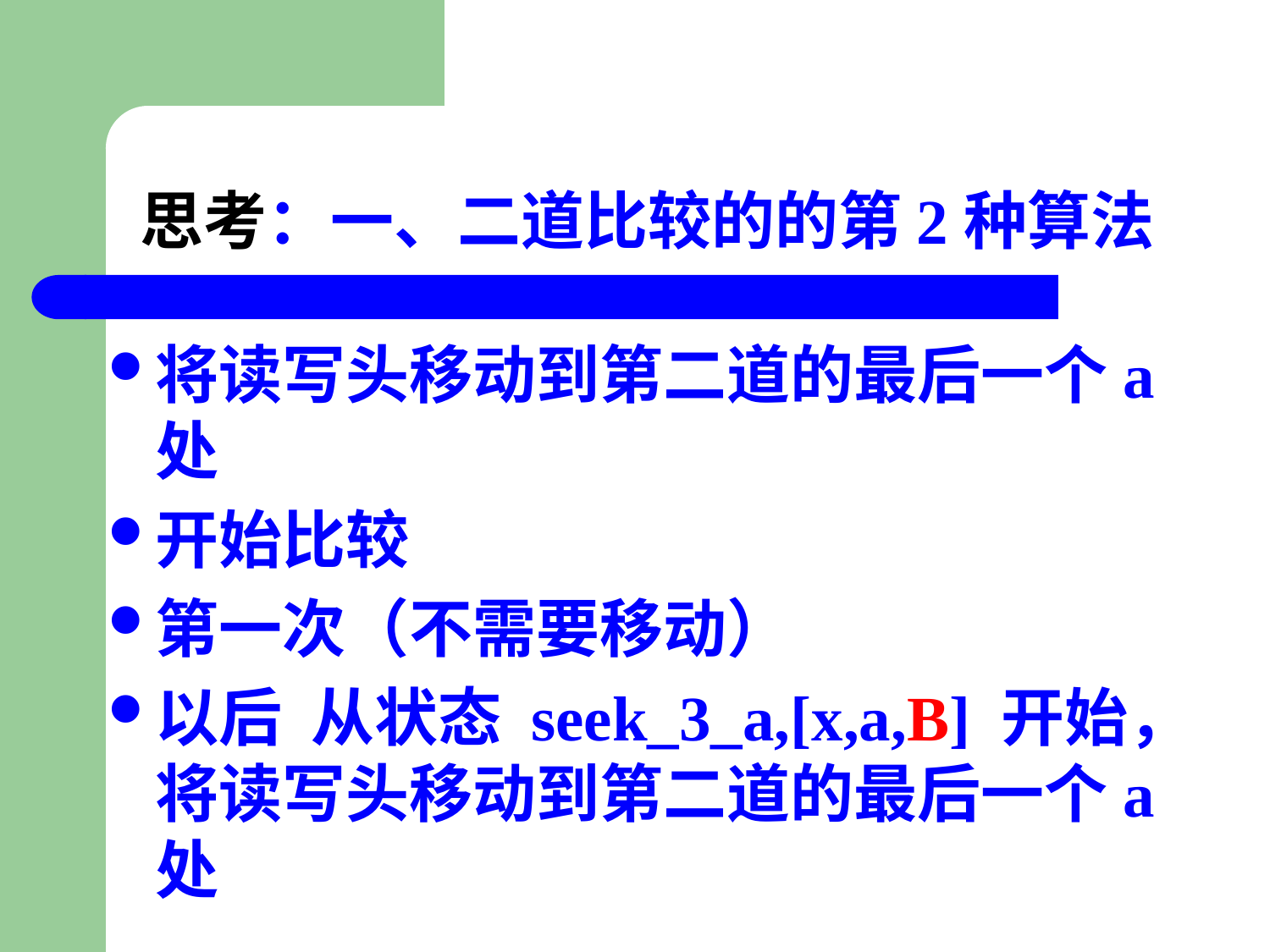

思考：一、二道比较的的第2种算法
将读写头移动到第二道的最后一个a处
开始比较
第一次（不需要移动）
以后  从状态 seek_3_a,[x,a,B] 开始，将读写头移动到第二道的最后一个a处